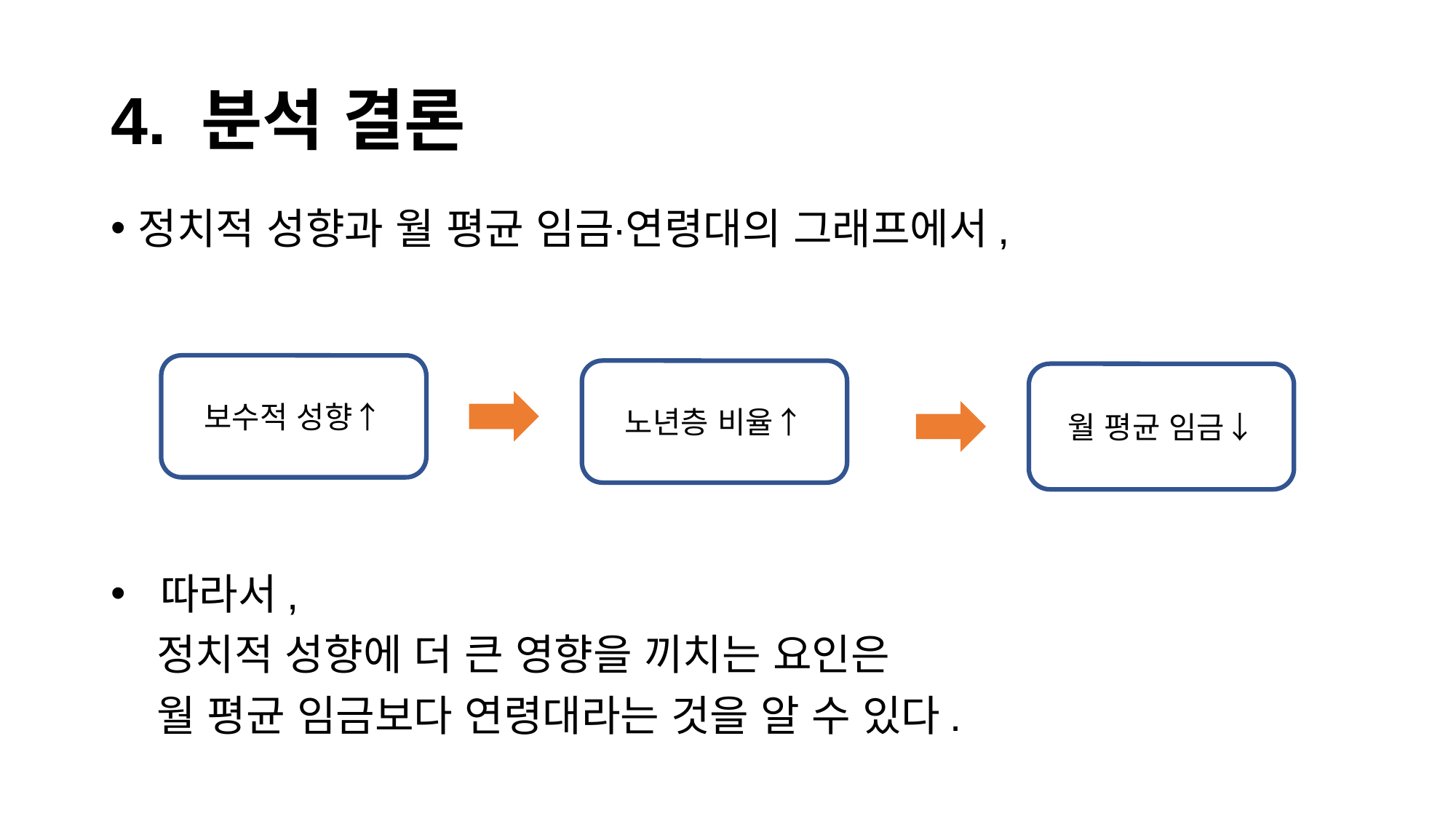

4. 분석 결론
정치적 성향과 월 평균 임금∙연령대의 그래프에서,

 따라서,
   정치적 성향에 더 큰 영향을 끼치는 요인은
   월 평균 임금보다 연령대라는 것을 알 수 있다.
보수적 성향↑
노년층 비율↑
월 평균 임금↓